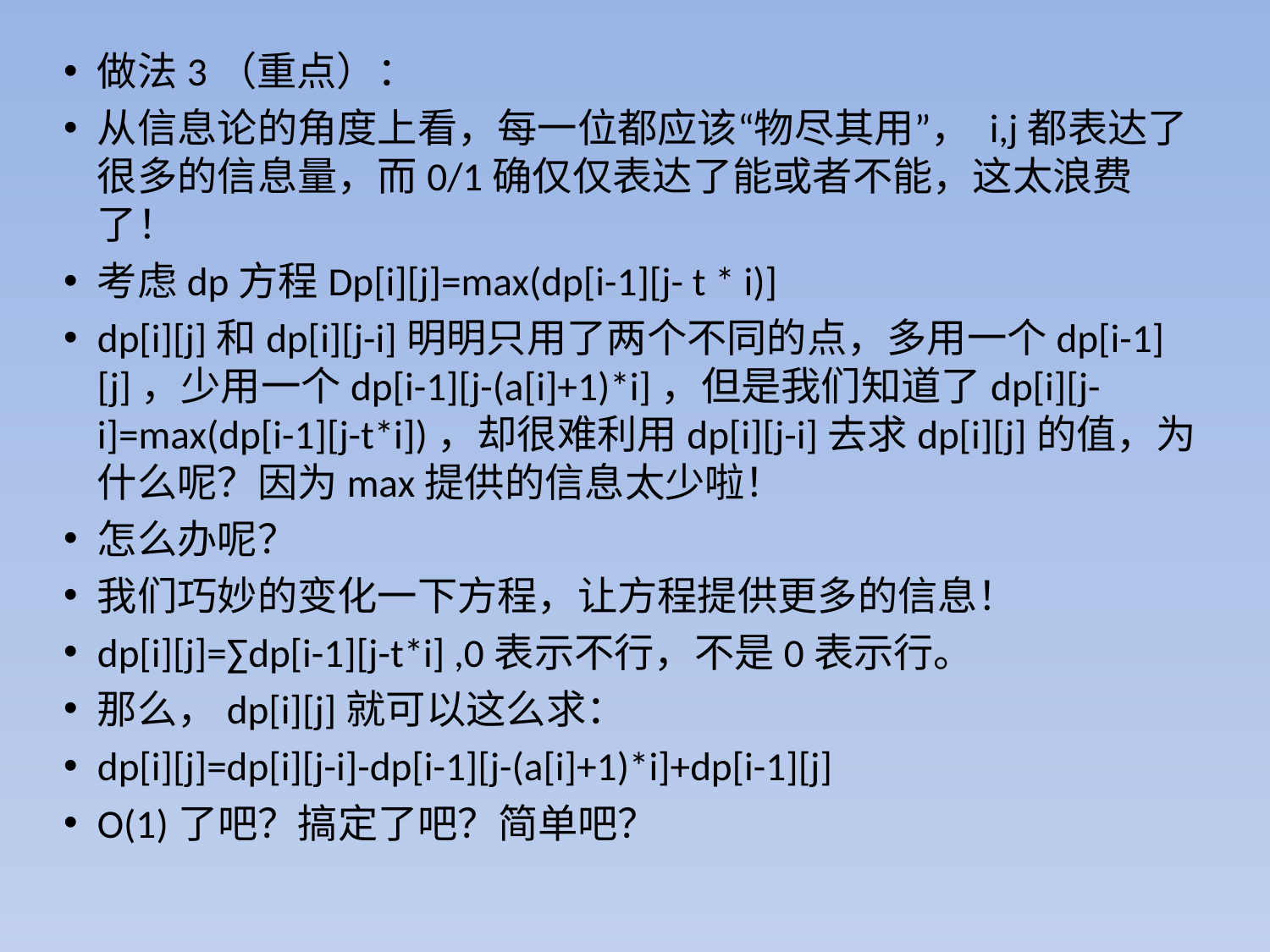

做法3（重点）：
从信息论的角度上看，每一位都应该“物尽其用”， i,j都表达了很多的信息量，而0/1确仅仅表达了能或者不能，这太浪费了！
考虑dp方程Dp[i][j]=max(dp[i-1][j- t * i)]
dp[i][j]和dp[i][j-i]明明只用了两个不同的点，多用一个dp[i-1][j]，少用一个dp[i-1][j-(a[i]+1)*i]，但是我们知道了dp[i][j-i]=max(dp[i-1][j-t*i])，却很难利用dp[i][j-i]去求dp[i][j]的值，为什么呢？因为max提供的信息太少啦！
怎么办呢？
我们巧妙的变化一下方程，让方程提供更多的信息！
dp[i][j]=∑dp[i-1][j-t*i] ,0表示不行，不是0表示行。
那么，dp[i][j]就可以这么求：
dp[i][j]=dp[i][j-i]-dp[i-1][j-(a[i]+1)*i]+dp[i-1][j]
O(1)了吧？搞定了吧？简单吧？